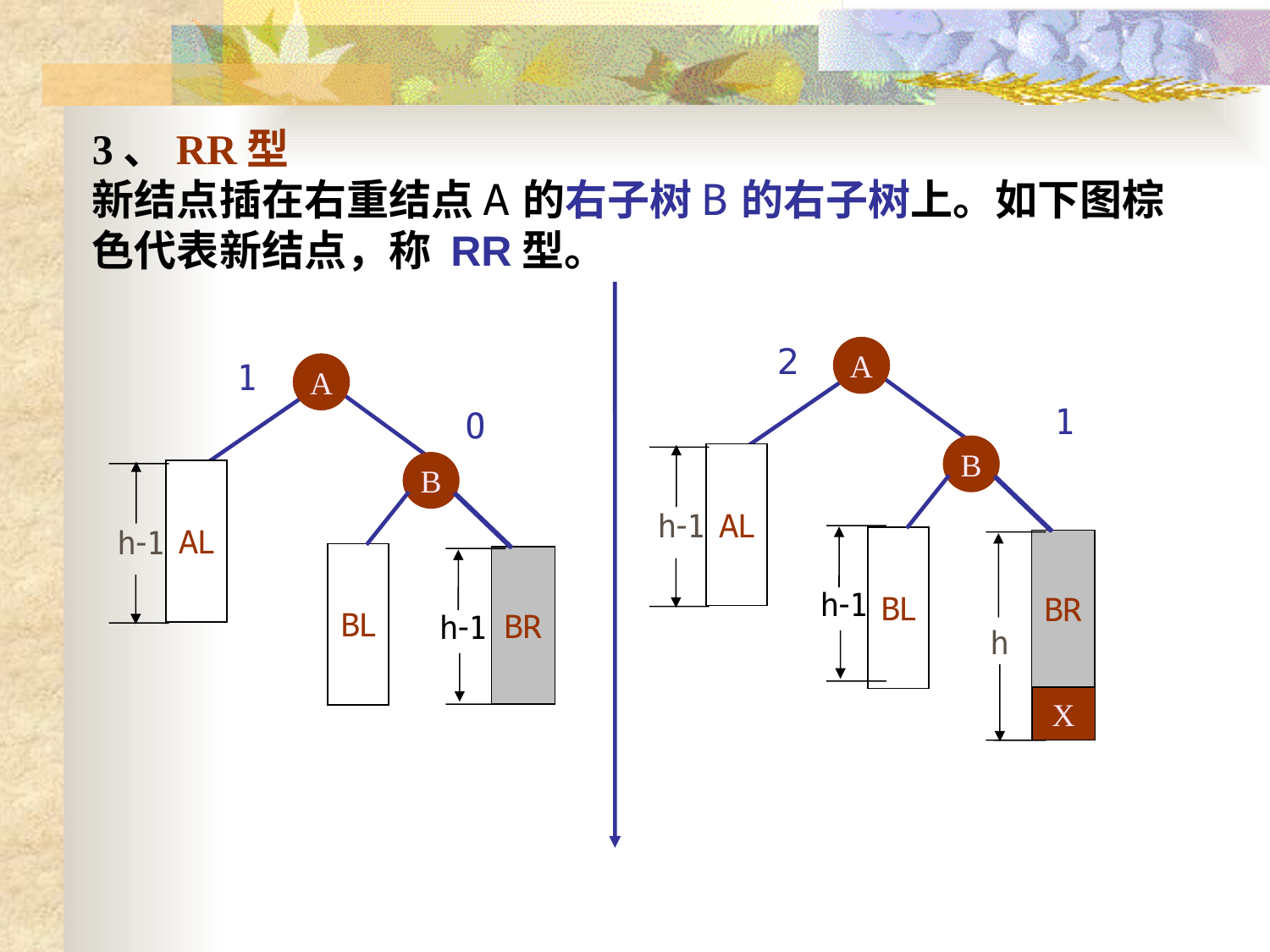

3、RR型
新结点插在右重结点A的右子树B的右子树上。如下图棕色代表新结点，称 RR型。

2
A
A
1
A
A

1

0
B
AL

B
AL

h-1
h-1

h-1

BL
BR

BL
BR

h-1

h

X